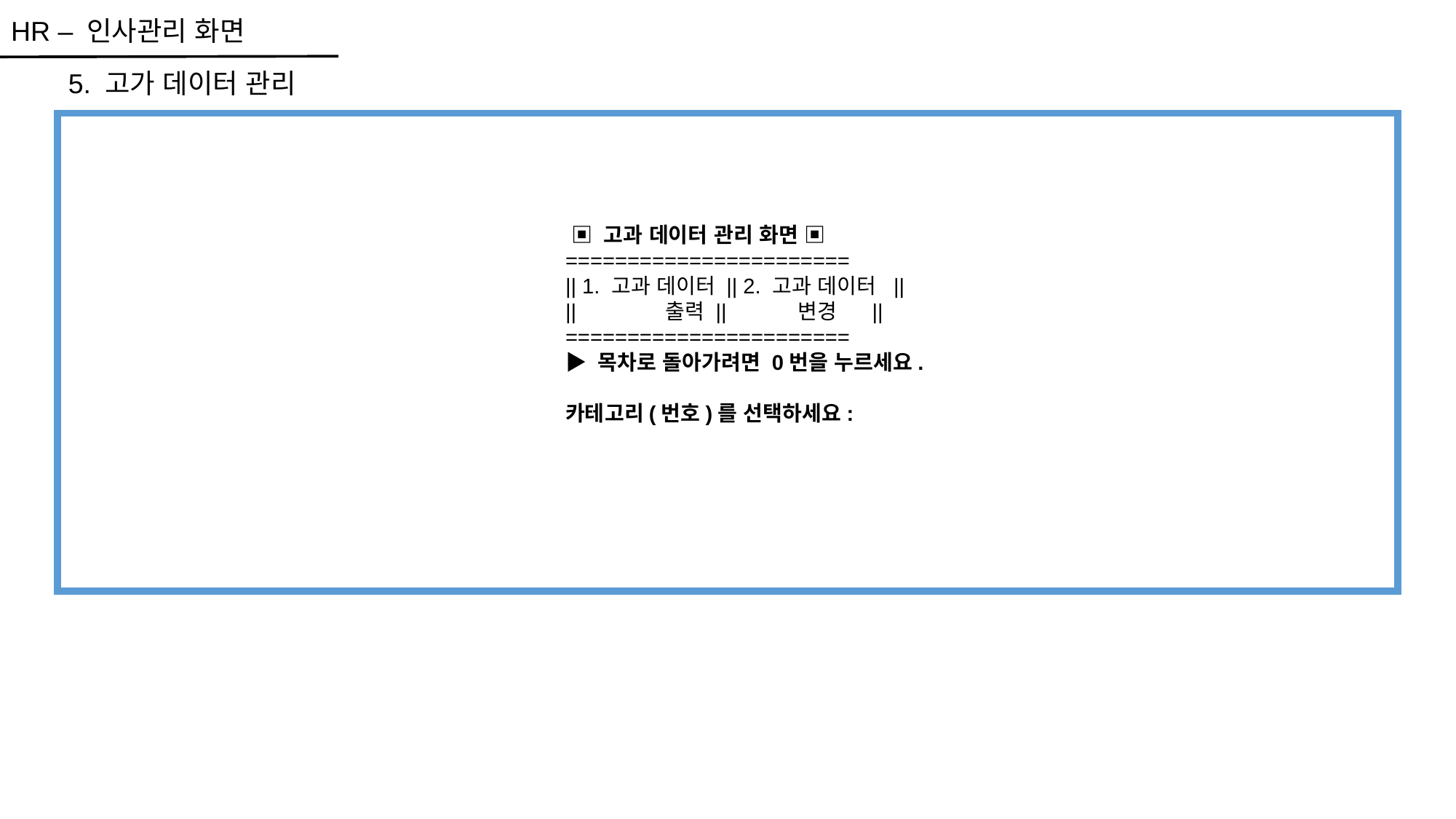

HR – 인사관리 화면
5. 고가 데이터 관리

 ▣ 고과 데이터 관리 화면 ▣
=======================
|| 1. 고과 데이터 || 2. 고과 데이터  ||
||              출력 ||           변경     ||
=======================
▶ 목차로 돌아가려면 0번을 누르세요.

카테고리(번호)를 선택하세요: